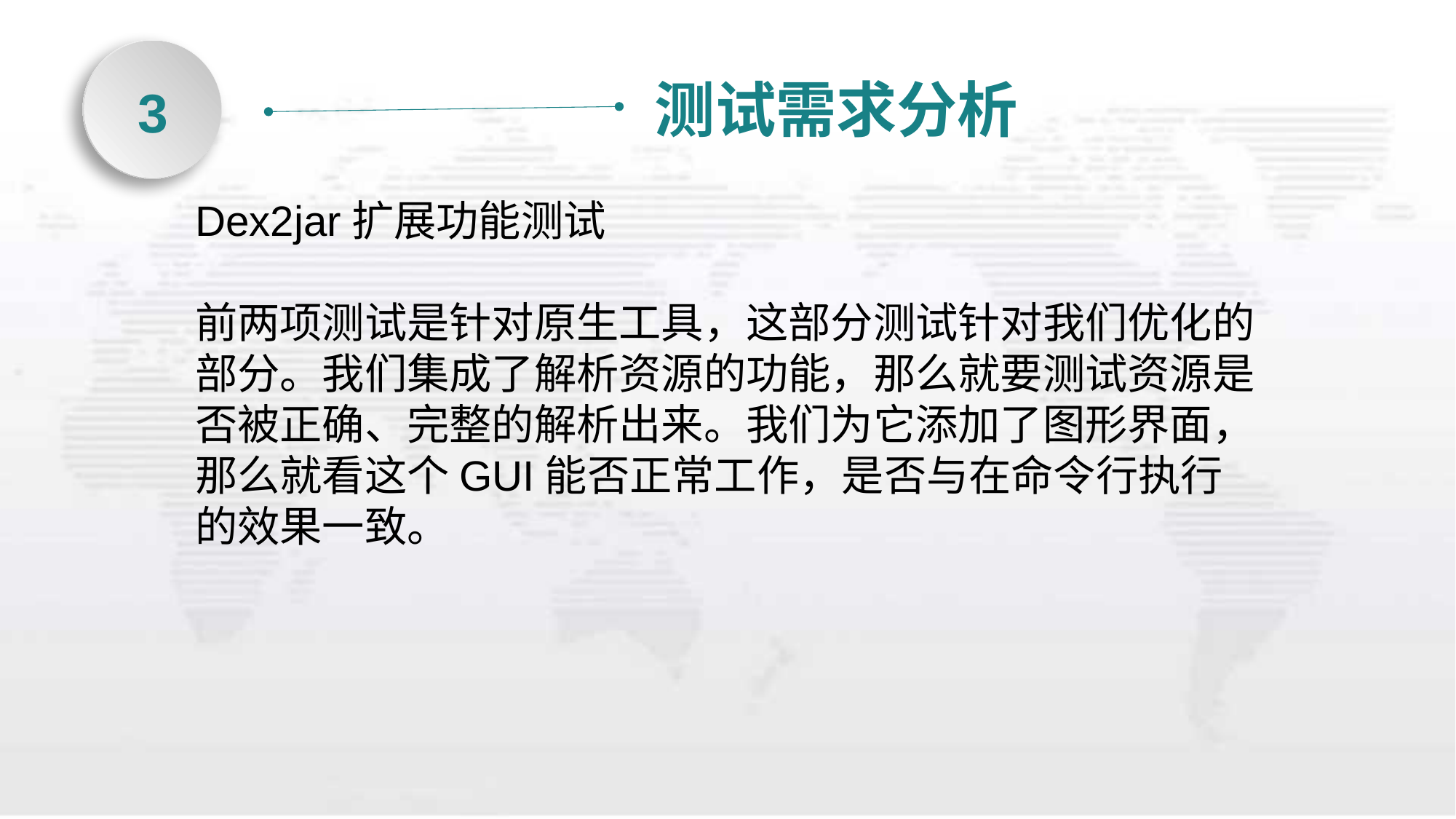

测试需求分析
3
Dex2jar扩展功能测试

前两项测试是针对原生工具，这部分测试针对我们优化的部分。我们集成了解析资源的功能，那么就要测试资源是否被正确、完整的解析出来。我们为它添加了图形界面，那么就看这个GUI能否正常工作，是否与在命令行执行的效果一致。